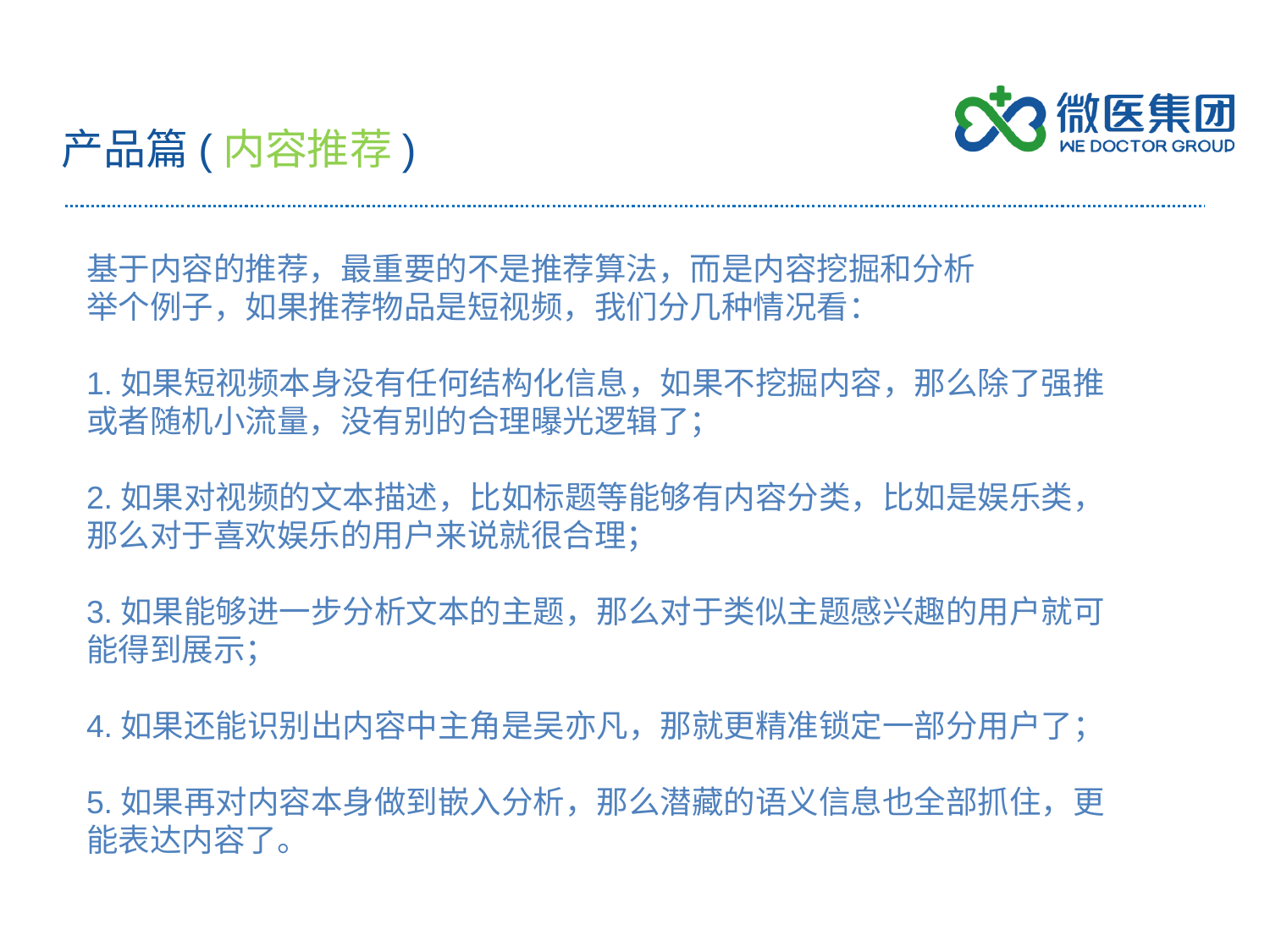

产品篇(内容推荐)
基于内容的推荐，最重要的不是推荐算法，而是内容挖掘和分析
举个例子，如果推荐物品是短视频，我们分几种情况看：

1.如果短视频本身没有任何结构化信息，如果不挖掘内容，那么除了强推或者随机小流量，没有别的合理曝光逻辑了；

2.如果对视频的文本描述，比如标题等能够有内容分类，比如是娱乐类，那么对于喜欢娱乐的用户来说就很合理；

3.如果能够进一步分析文本的主题，那么对于类似主题感兴趣的用户就可能得到展示；

4.如果还能识别出内容中主角是吴亦凡，那就更精准锁定一部分用户了；

5.如果再对内容本身做到嵌入分析，那么潜藏的语义信息也全部抓住，更能表达内容了。